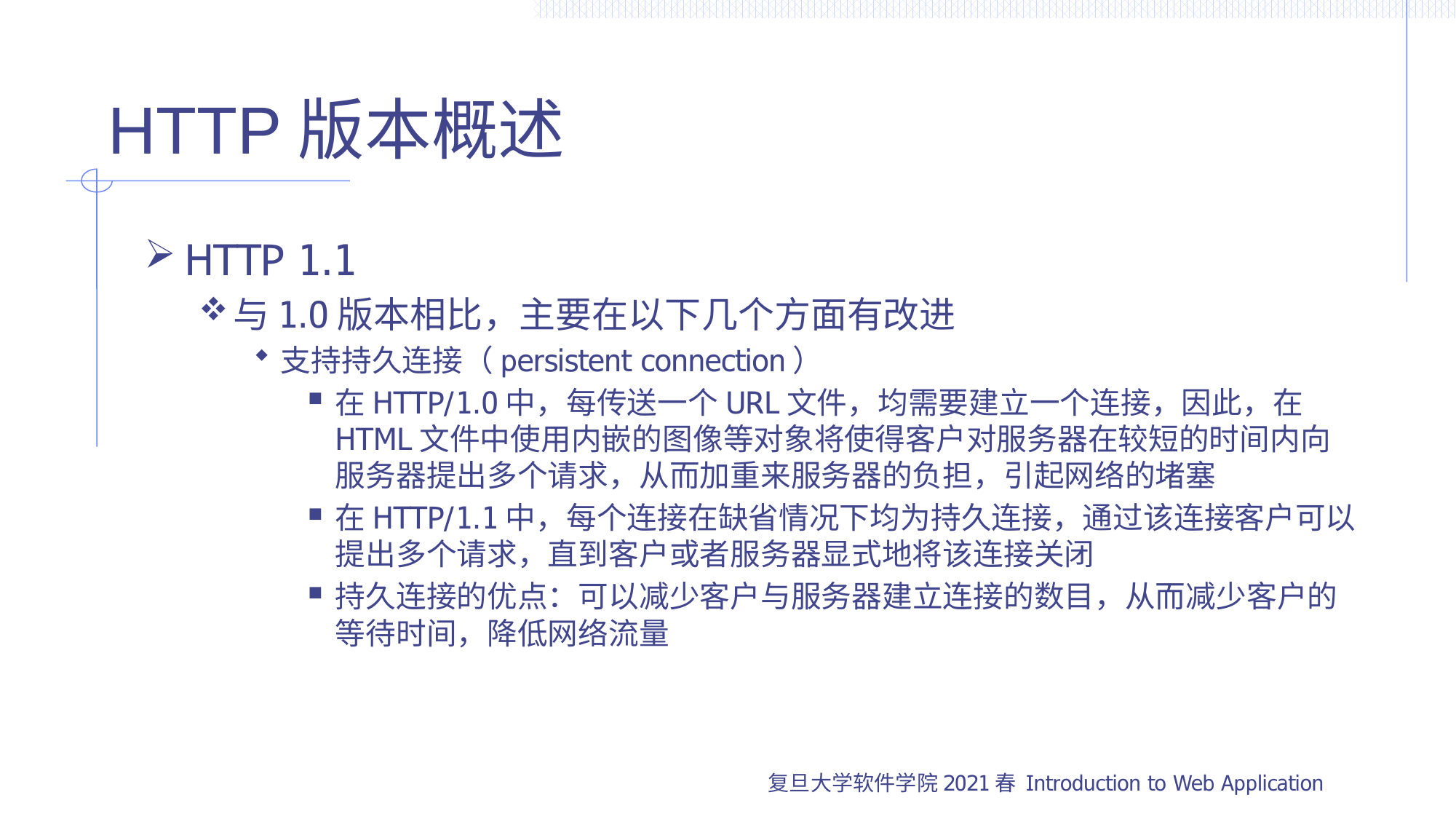

# HTTP版本概述
HTTP 1.1
与1.0版本相比，主要在以下几个方面有改进
支持持久连接（persistent connection）
在HTTP/1.0中，每传送一个URL文件，均需要建立一个连接，因此，在HTML文件中使用内嵌的图像等对象将使得客户对服务器在较短的时间内向服务器提出多个请求，从而加重来服务器的负担，引起网络的堵塞
在HTTP/1.1中，每个连接在缺省情况下均为持久连接，通过该连接客户可以提出多个请求，直到客户或者服务器显式地将该连接关闭
持久连接的优点：可以减少客户与服务器建立连接的数目，从而减少客户的等待时间，降低网络流量